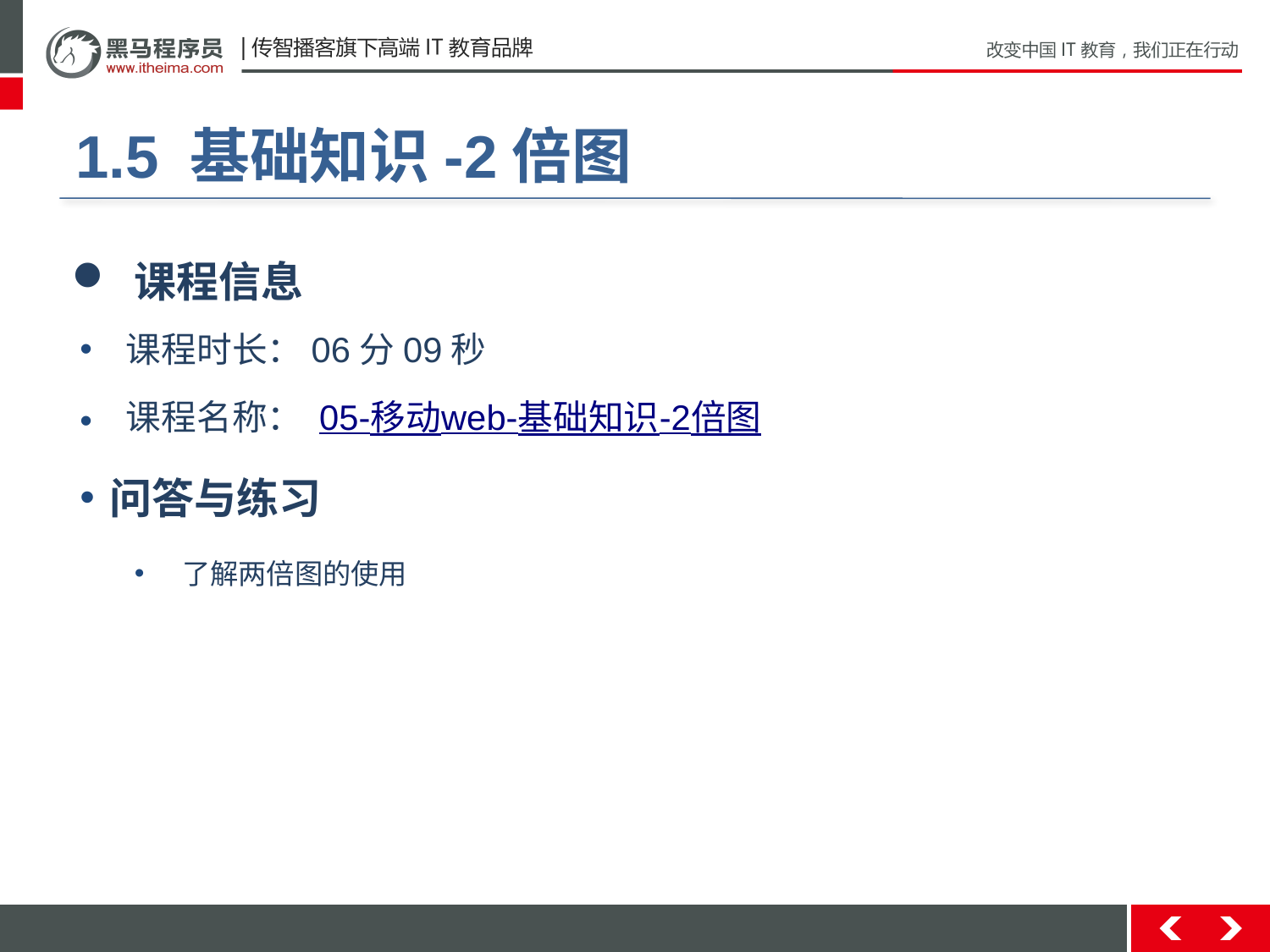

#
1.5 基础知识-2倍图
 课程信息
 课程时长：06分09秒
 课程名称： 05-移动web-基础知识-2倍图
问答与练习
了解两倍图的使用